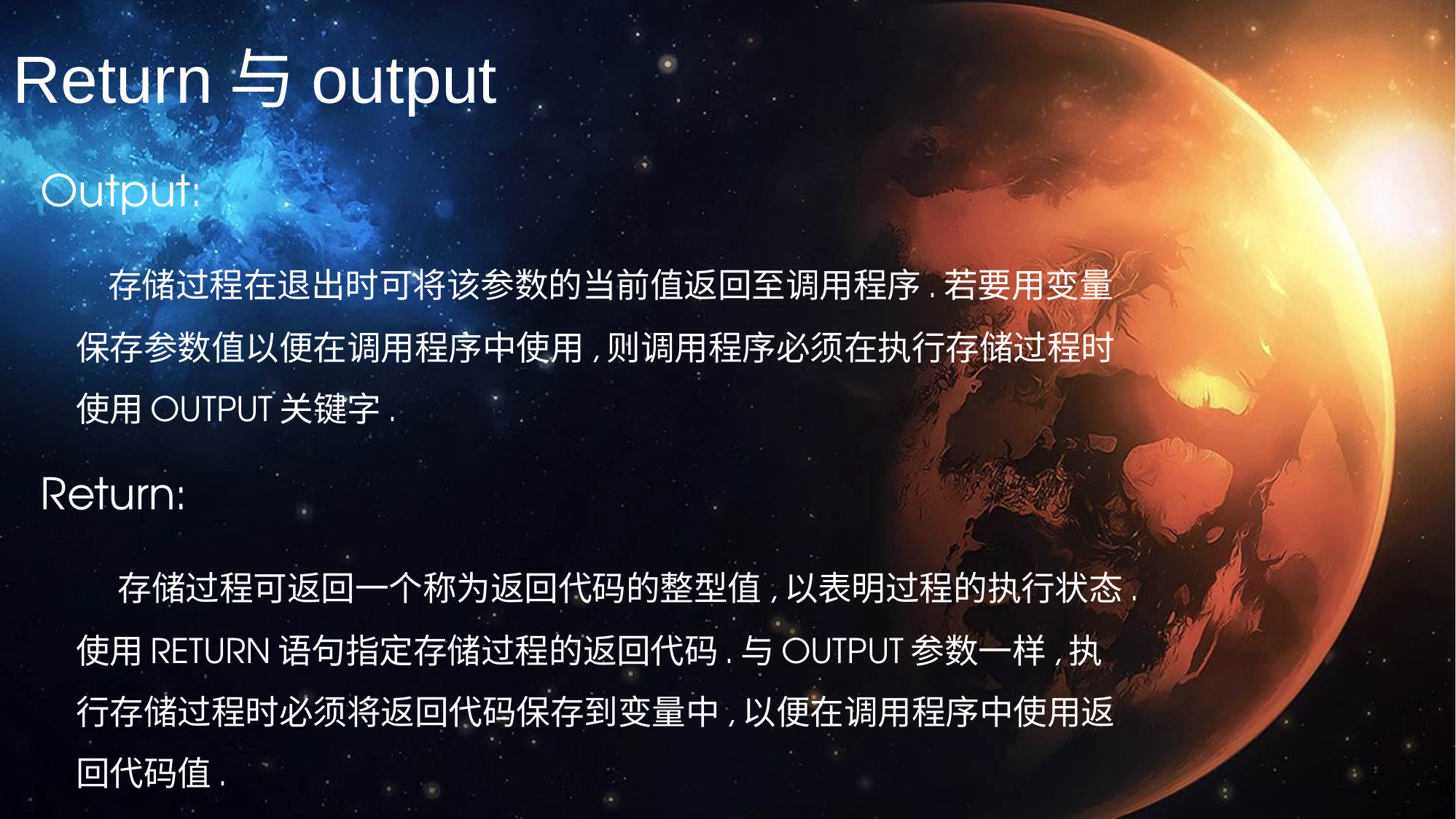

Return与output
Output:
      存储过程在退出时可将该参数的当前值返回至调用程序.若要用变量保存参数值以便在调用程序中使用,则调用程序必须在执行存储过程时使用OUTPUT关键字.
Return:
       存储过程可返回一个称为返回代码的整型值,以表明过程的执行状态.使用RETURN语句指定存储过程的返回代码.与OUTPUT参数一样,执行存储过程时必须将返回代码保存到变量中,以便在调用程序中使用返回代码值.